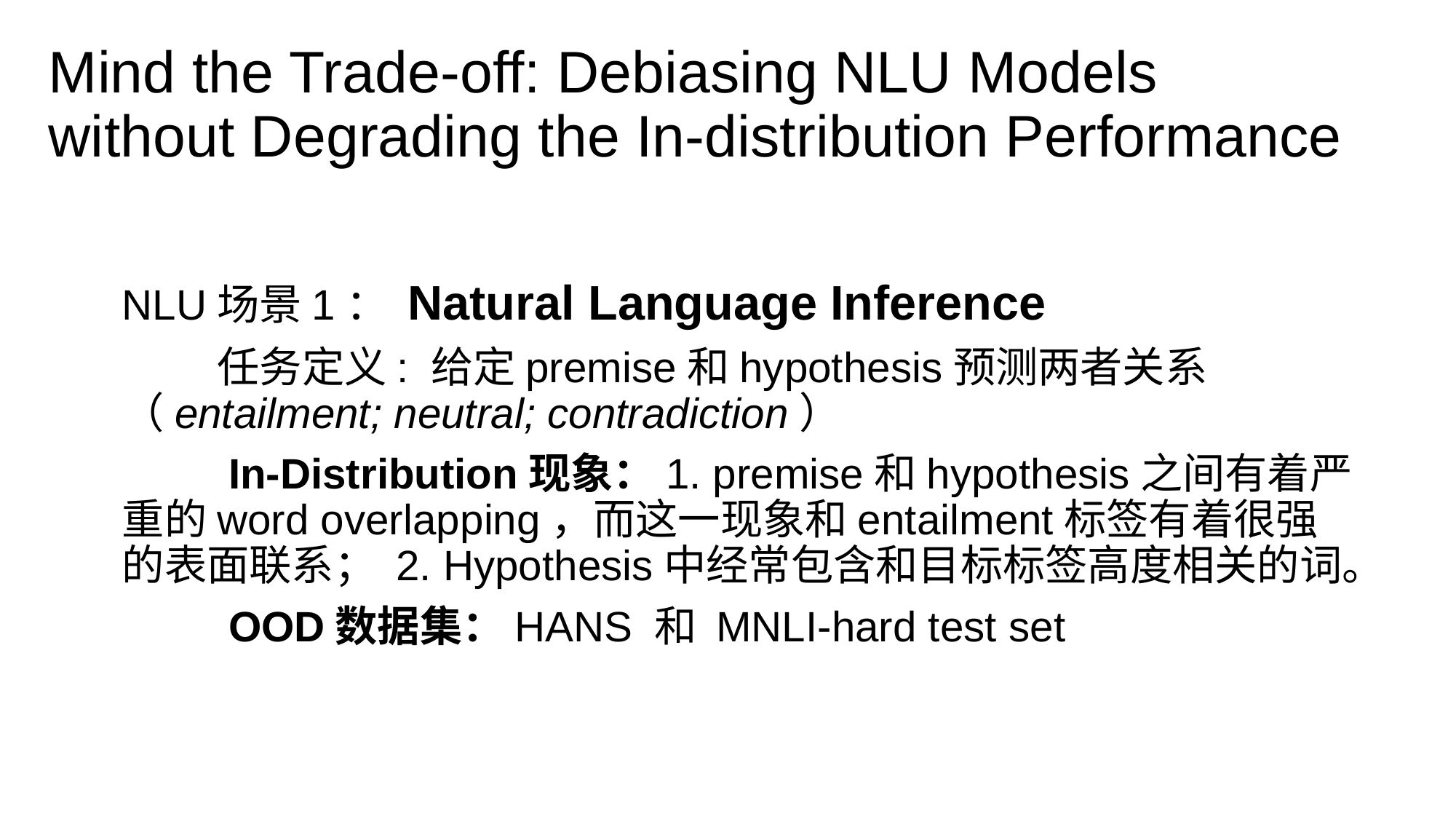

# Mind the Trade-off: Debiasing NLU Models without Degrading the In-distribution Performance
NLU场景1： Natural Language Inference
         任务定义: 给定premise和hypothesis预测两者关系（entailment; neutral; contradiction）
         In-Distribution现象：1. premise和hypothesis之间有着严重的word overlapping，而这一现象和entailment标签有着很强的表面联系； 2. Hypothesis中经常包含和目标标签高度相关的词。
         OOD数据集：HANS 和 MNLI-hard test set